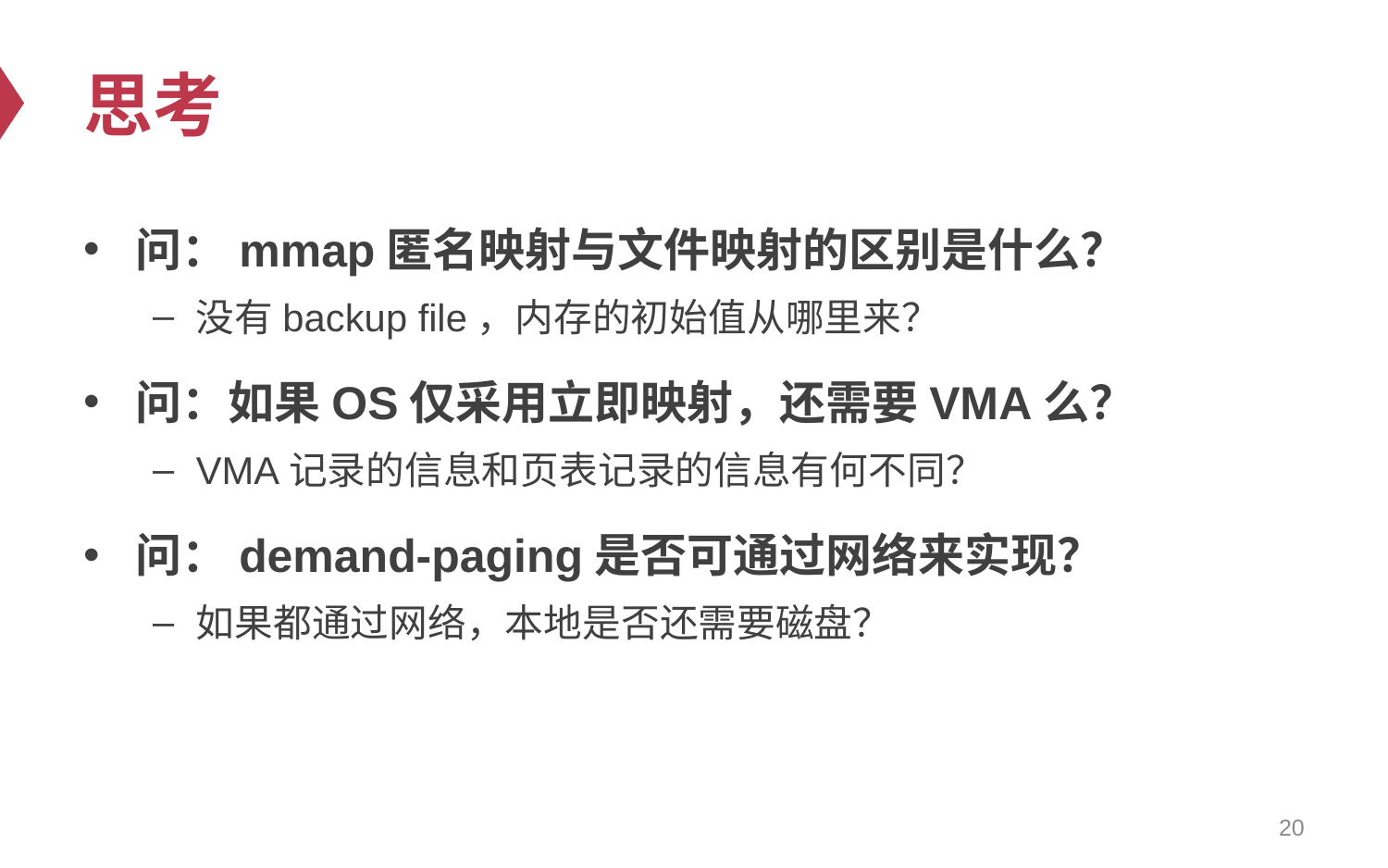

# 思考
问：mmap匿名映射与文件映射的区别是什么？
没有backup file，内存的初始值从哪里来？
问：如果OS仅采用立即映射，还需要VMA么？
VMA记录的信息和页表记录的信息有何不同？
问：demand-paging是否可通过网络来实现？
如果都通过网络，本地是否还需要磁盘？
20